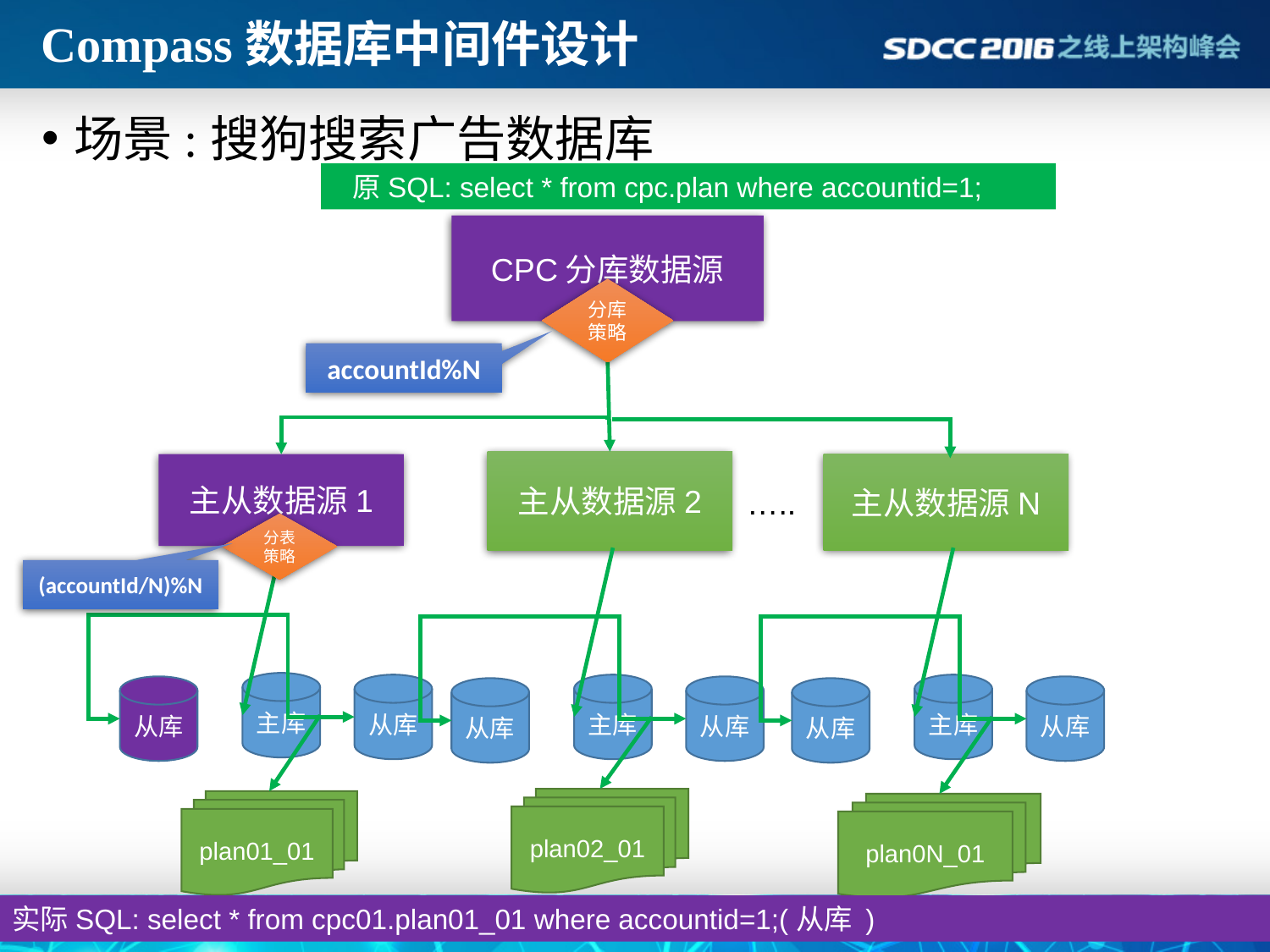

# Compass数据库中间件设计
场景:搜狗搜索广告数据库
  原SQL: select * from cpc.plan where accountid=1;
CPC分库数据源
分库策略
accountId%N
主从数据源2
主从数据源1
主从数据源N
…..
分表策略
(accountId/N)%N
主库
主库
主库
从库
从库
从库
从库
从库
从库
plan02_01
plan01_01
plan0N_01
实际SQL: select * from cpc01.plan01_01 where accountid=1;(从库 )